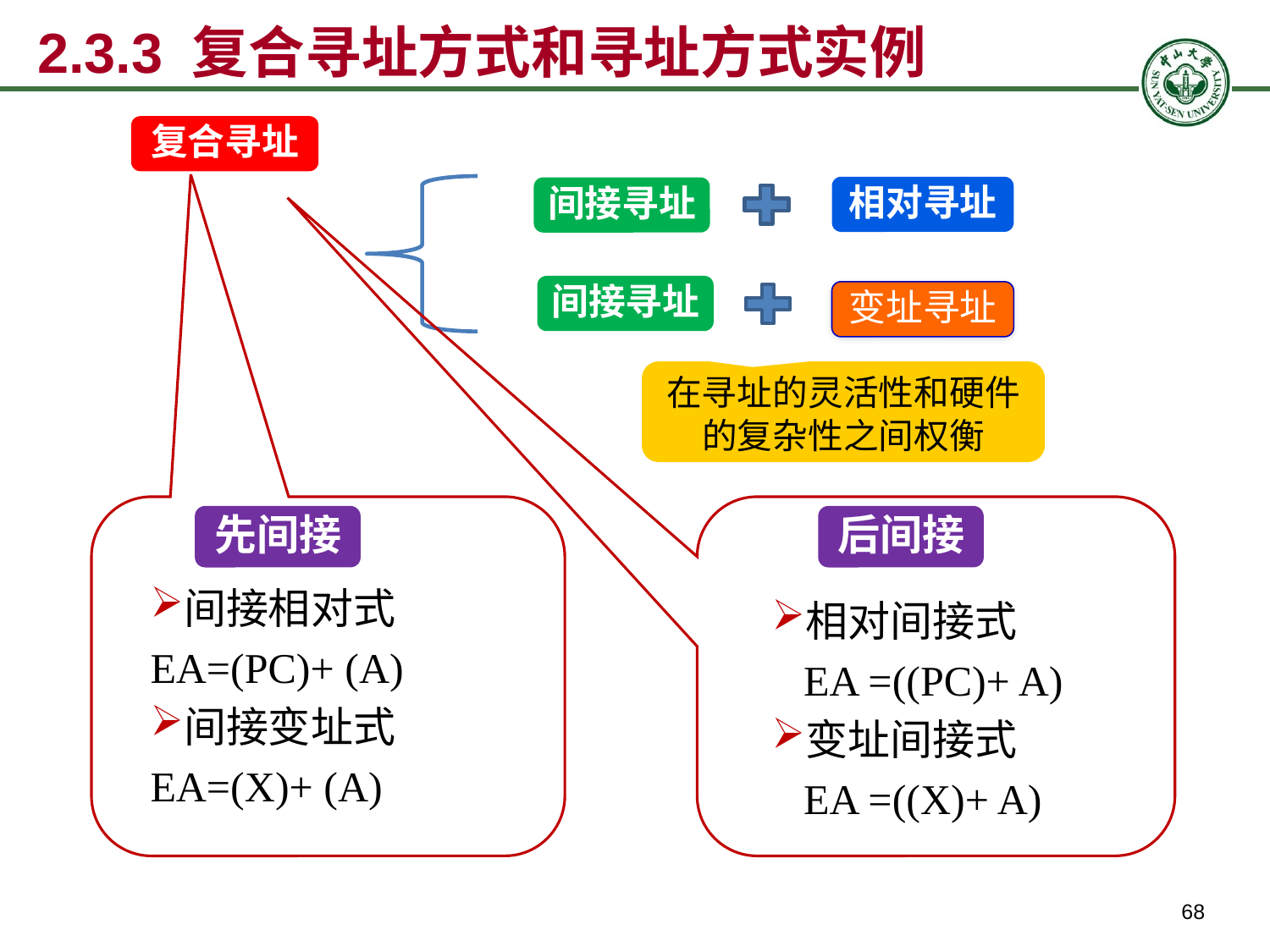

# 2.3.3 复合寻址方式和寻址方式实例
复合寻址

相对寻址
间接寻址

间接寻址

变址寻址
在寻址的灵活性和硬件的复杂性之间权衡

先间接
后间接
间接相对式
EA=(PC)+ (A)
间接变址式
EA=(X)+ (A)
相对间接式
   EA =((PC)+ A)
变址间接式
   EA =((X)+ A)